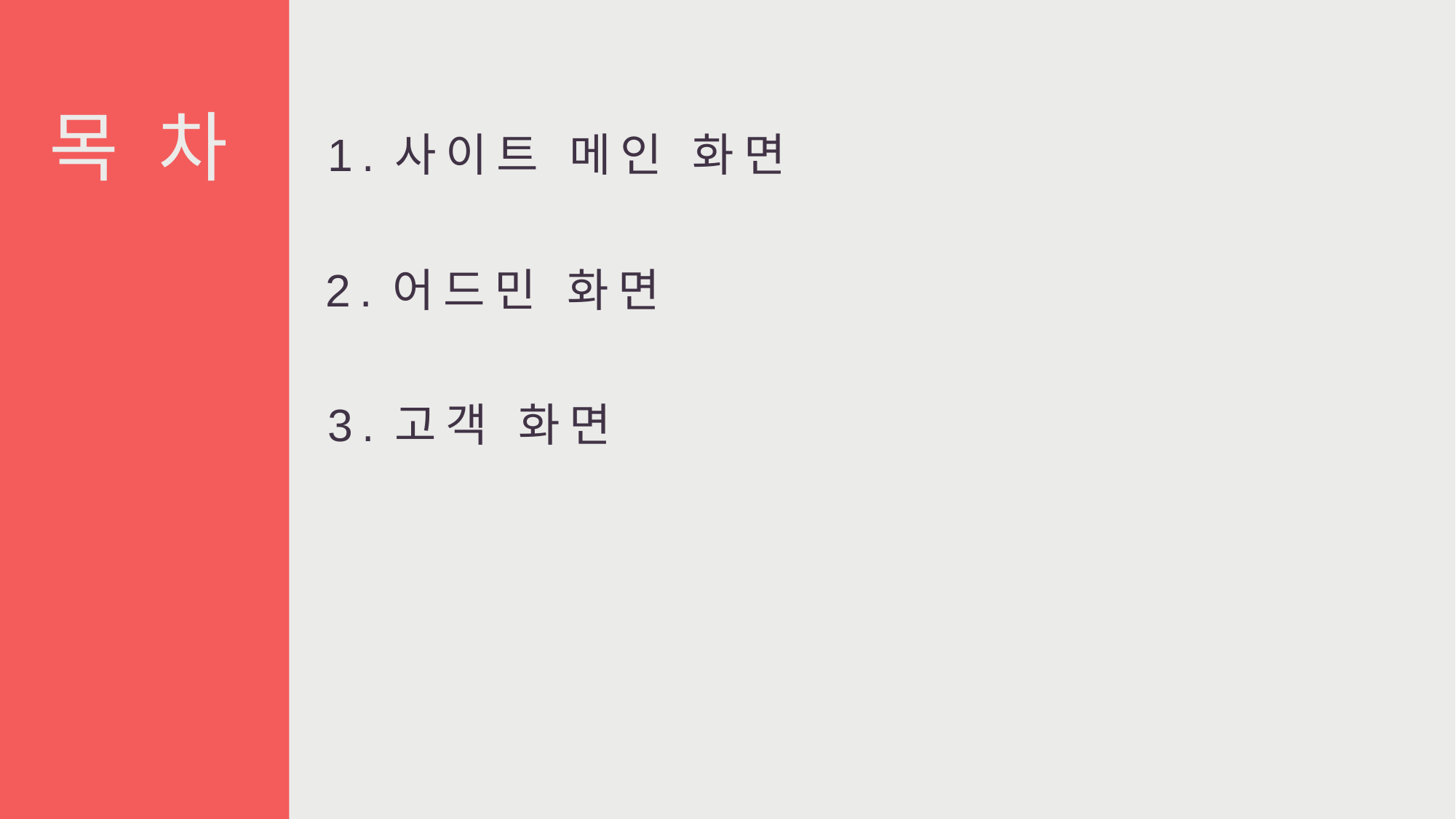

목 차
1.사이트 메인 화면
2.어드민 화면
3.고객 화면